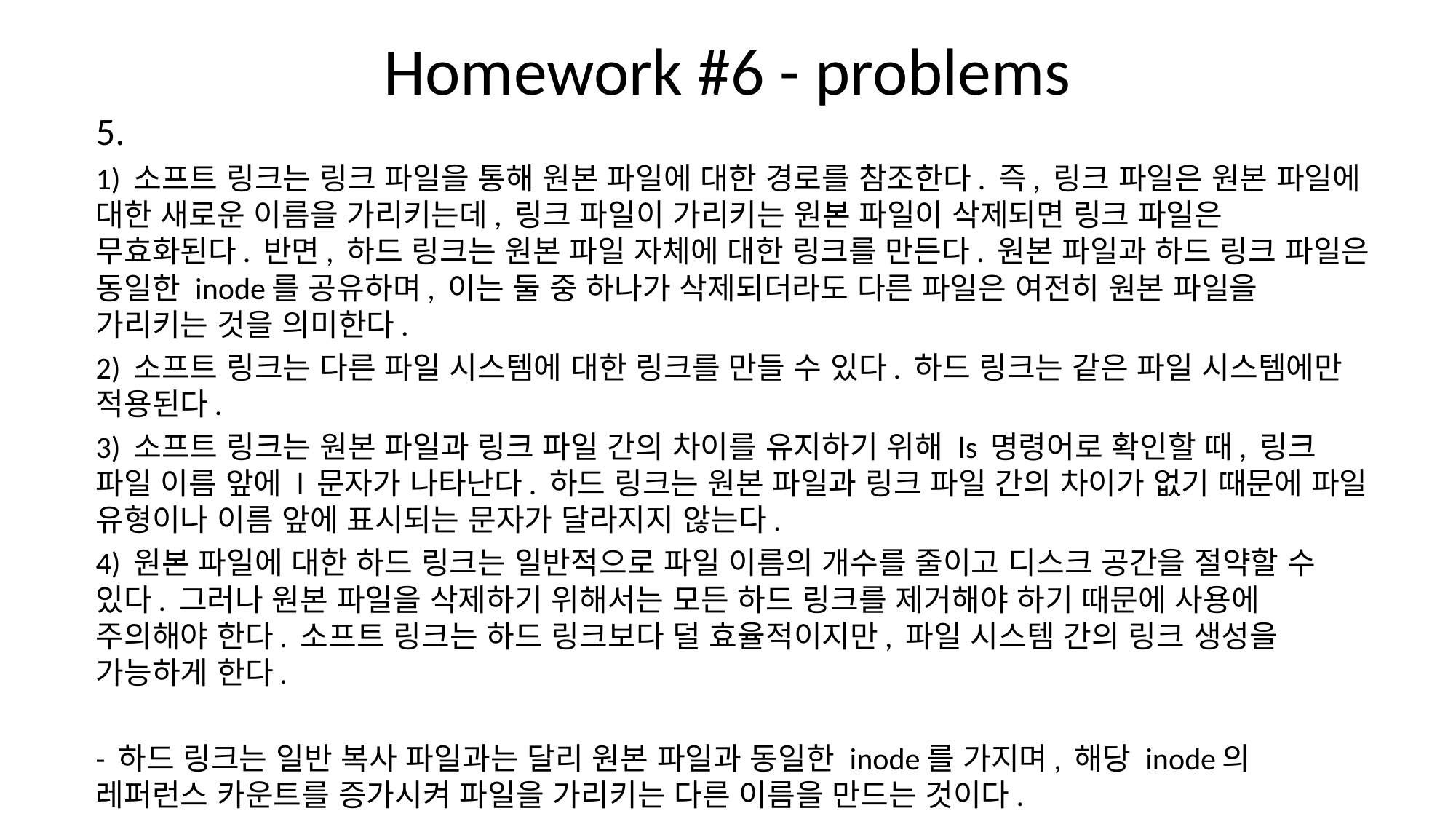

# Homework #6 - problems
5.
1) 소프트 링크는 링크 파일을 통해 원본 파일에 대한 경로를 참조한다. 즉, 링크 파일은 원본 파일에 대한 새로운 이름을 가리키는데, 링크 파일이 가리키는 원본 파일이 삭제되면 링크 파일은 무효화된다. 반면, 하드 링크는 원본 파일 자체에 대한 링크를 만든다. 원본 파일과 하드 링크 파일은 동일한 inode를 공유하며, 이는 둘 중 하나가 삭제되더라도 다른 파일은 여전히 원본 파일을 가리키는 것을 의미한다.
2) 소프트 링크는 다른 파일 시스템에 대한 링크를 만들 수 있다. 하드 링크는 같은 파일 시스템에만 적용된다.
3) 소프트 링크는 원본 파일과 링크 파일 간의 차이를 유지하기 위해 ls 명령어로 확인할 때, 링크 파일 이름 앞에 l 문자가 나타난다. 하드 링크는 원본 파일과 링크 파일 간의 차이가 없기 때문에 파일 유형이나 이름 앞에 표시되는 문자가 달라지지 않는다.
4) 원본 파일에 대한 하드 링크는 일반적으로 파일 이름의 개수를 줄이고 디스크 공간을 절약할 수 있다. 그러나 원본 파일을 삭제하기 위해서는 모든 하드 링크를 제거해야 하기 때문에 사용에 주의해야 한다. 소프트 링크는 하드 링크보다 덜 효율적이지만, 파일 시스템 간의 링크 생성을 가능하게 한다.

- 하드 링크는 일반 복사 파일과는 달리 원본 파일과 동일한 inode를 가지며, 해당 inode의 레퍼런스 카운트를 증가시켜 파일을 가리키는 다른 이름을 만드는 것이다.